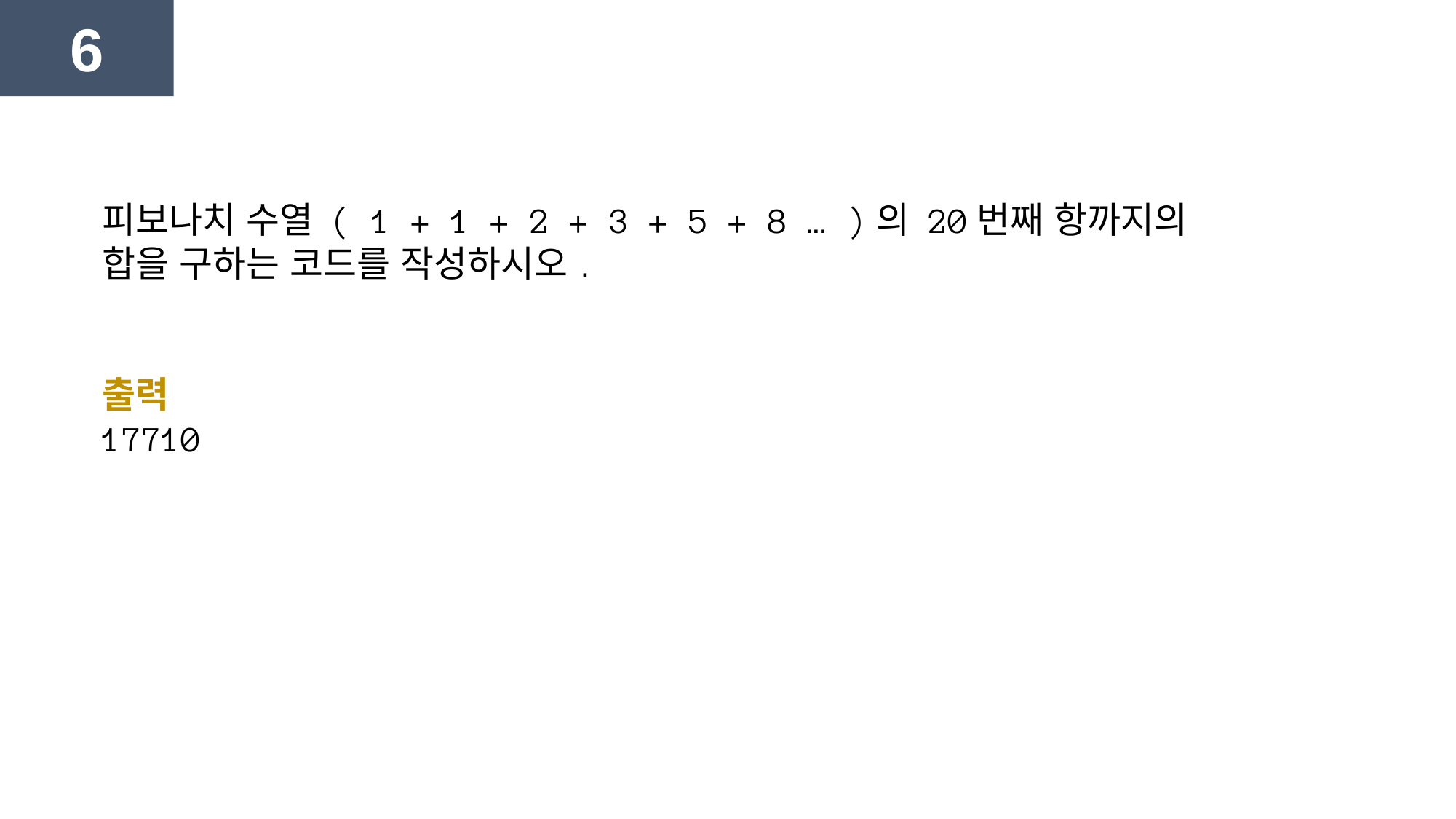

6
피보나치 수열 ( 1 + 1 + 2 + 3 + 5 + 8 … )의 20번째 항까지의
합을 구하는 코드를 작성하시오.

출력
17710